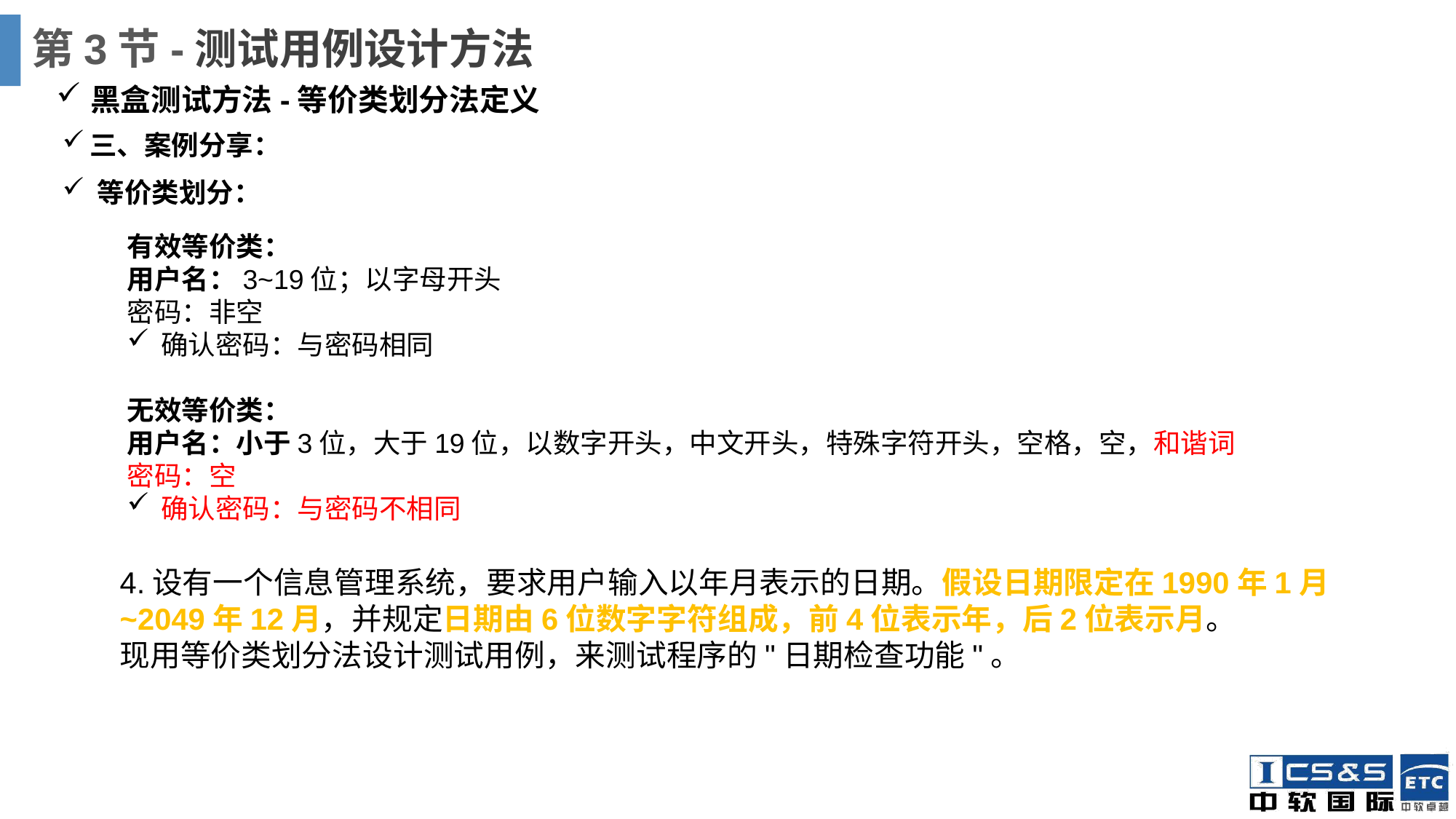

# 第3节-测试用例设计方法
黑盒测试方法-等价类划分法定义
三、案例分享：
 等价类划分：
有效等价类：用户名：3~19位；以字母开头密码：非空确认密码：与密码相同

无效等价类：用户名：小于3位，大于19位，以数字开头，中文开头，特殊字符开头，空格，空，和谐词密码：空确认密码：与密码不相同
4.设有一个信息管理系统，要求用户输入以年月表示的日期。假设日期限定在1990年1月~2049年12月，并规定日期由6位数字字符组成，前4位表示年，后2位表示月。
现用等价类划分法设计测试用例，来测试程序的"日期检查功能"。